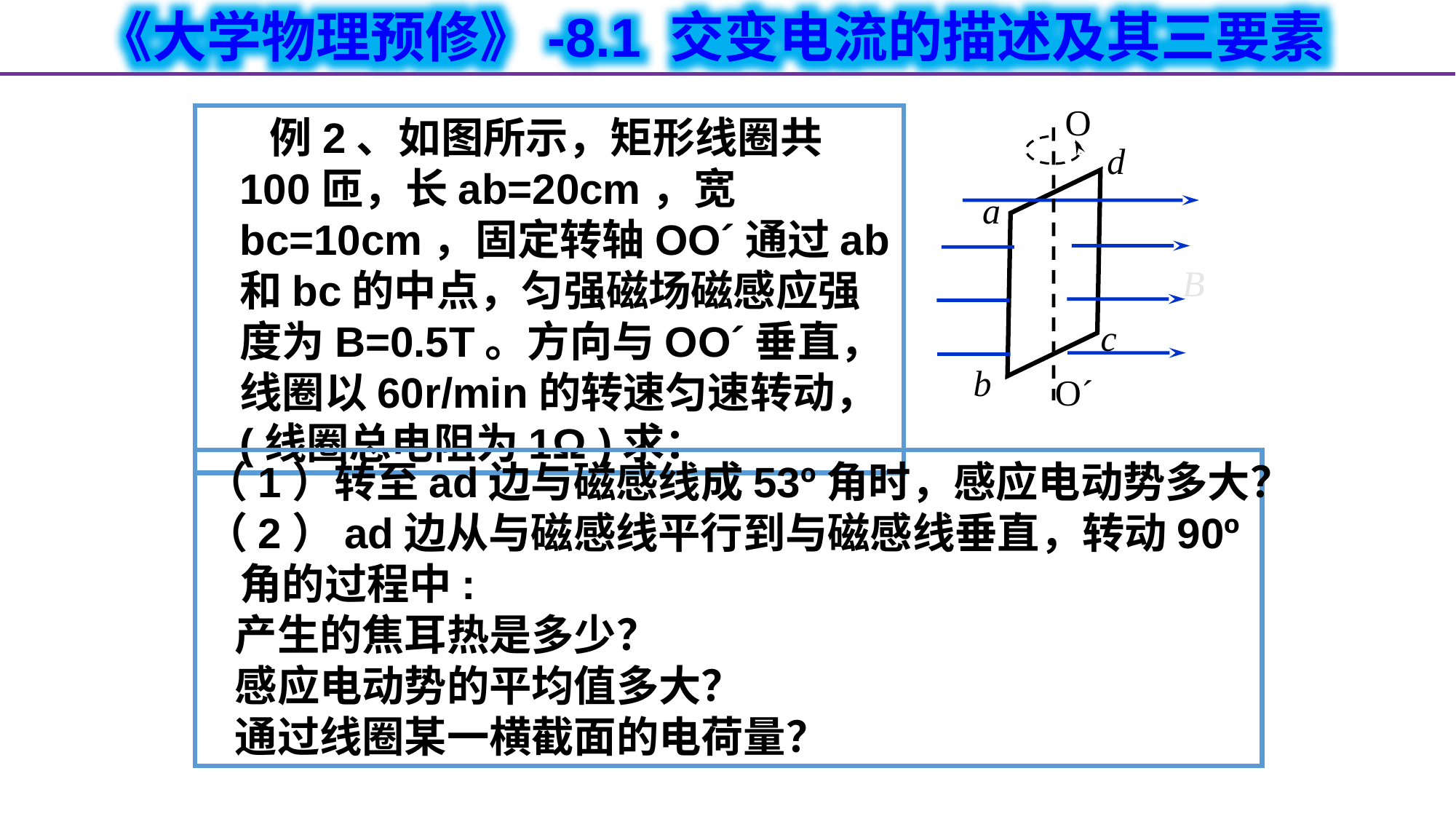

O
O
      例2、如图所示，矩形线圈共100匝，长ab=20cm，宽bc=10cm，固定转轴OO´通过ab和bc的中点，匀强磁场磁感应强度为B=0.5T。方向与OO´垂直，线圈以60r/min的转速匀速转动，(线圈总电阻为1Ω )求：

d

a

B

c

b
O´
（1）转至ad边与磁感线成53º角时，感应电动势多大？
（2）ad边从与磁感线平行到与磁感线垂直，转动90º角的过程中:
  产生的焦耳热是多少？
  感应电动势的平均值多大？
  通过线圈某一横截面的电荷量？
a